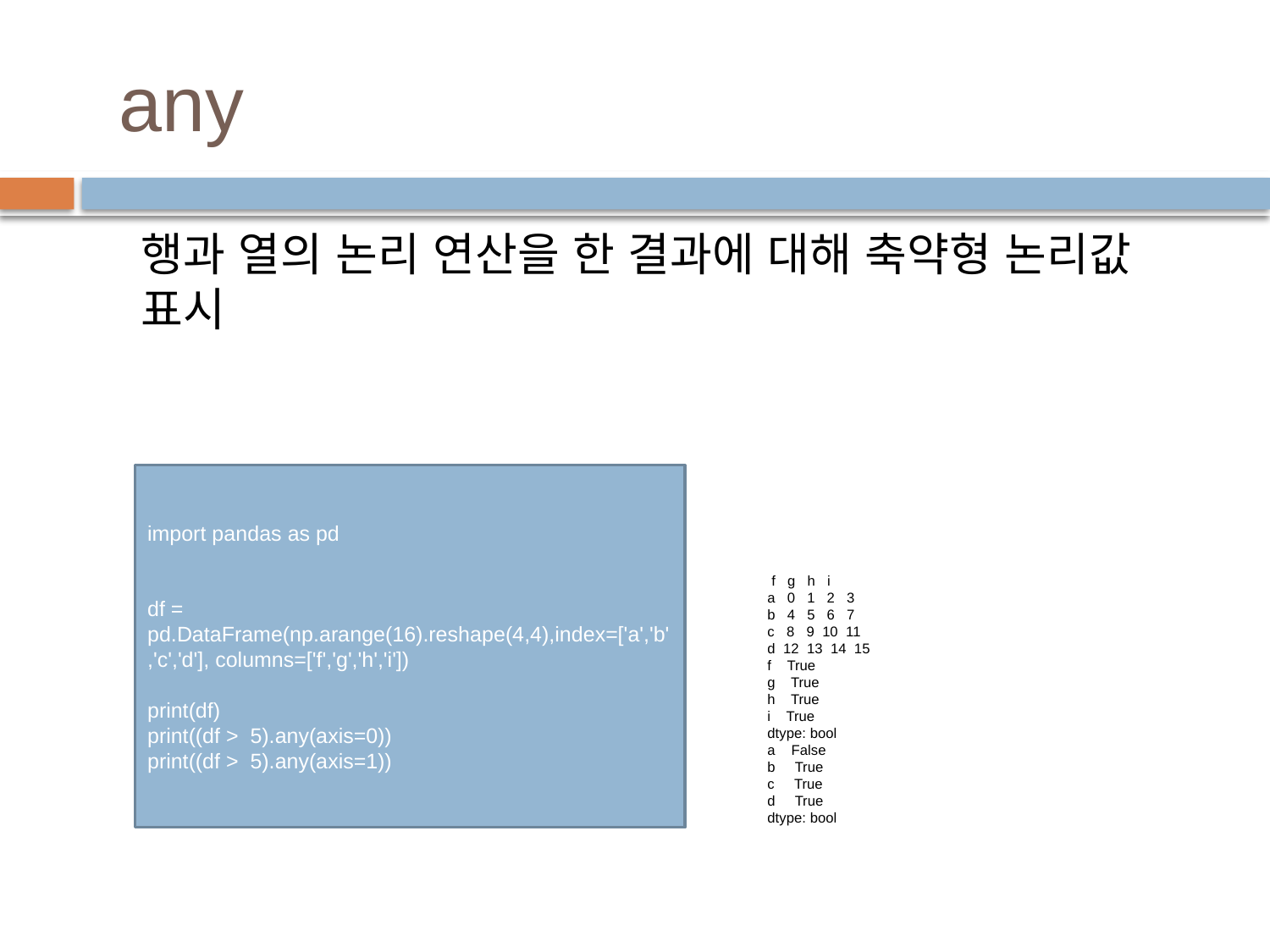

# any
행과 열의 논리 연산을 한 결과에 대해 축약형 논리값 표시
import pandas as pd

df = pd.DataFrame(np.arange(16).reshape(4,4),index=['a','b','c','d'], columns=['f','g','h','i'])

print(df)
print((df >  5).any(axis=0))
print((df >  5).any(axis=1))
 f   g   h   i
a   0   1   2   3
b   4   5   6   7
c   8   9  10  11
d  12  13  14  15
f    True
g    True
h    True
i    True
dtype: bool
a    False
b     True
c     True
d     True
dtype: bool